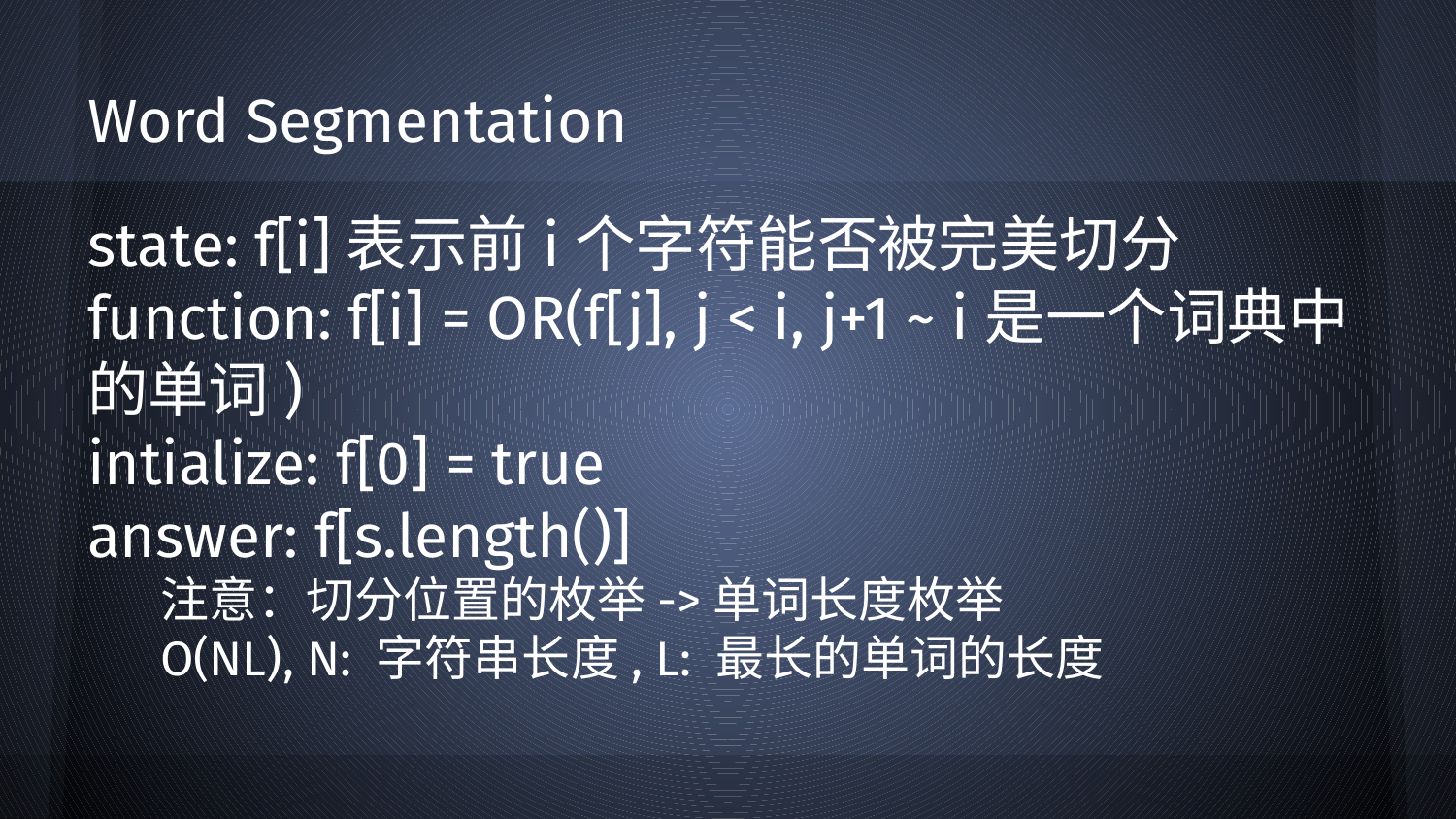

# Word Segmentation
state: f[i]表示前i个字符能否被完美切分
function: f[i] = OR(f[j], j < i, j+1 ~ i是一个词典中的单词)
intialize: f[0] = true
answer: f[s.length()]
注意：切分位置的枚举->单词长度枚举
O(NL), N: 字符串长度, L: 最长的单词的长度